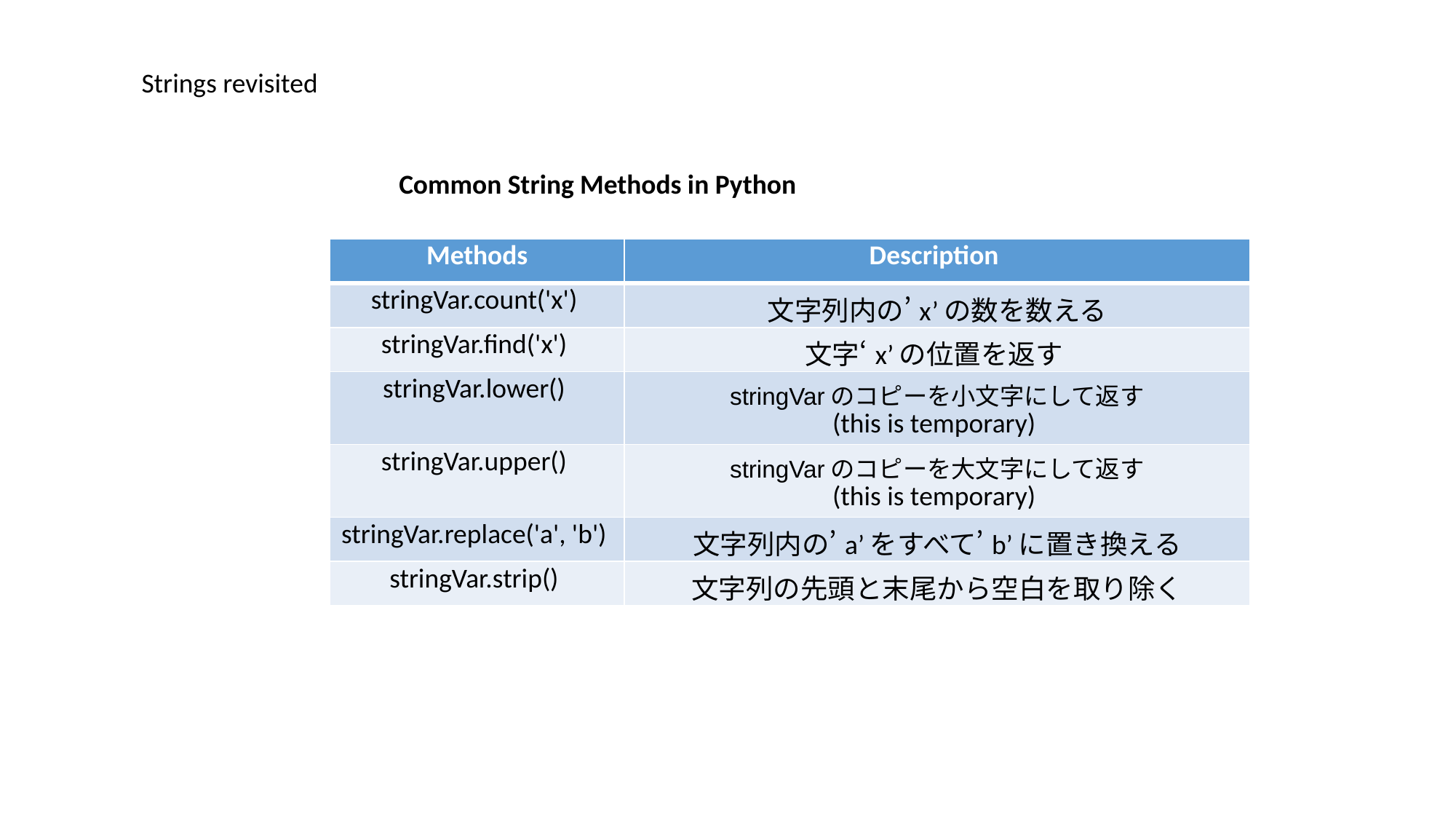

Strings revisited
Common String Methods in Python
| Methods | Description |
| --- | --- |
| stringVar.count('x') | 文字列内の’x’の数を数える |
| stringVar.find('x') | 文字‘x’の位置を返す |
| stringVar.lower() | stringVarのコピーを小文字にして返す (this is temporary) |
| stringVar.upper() | stringVarのコピーを大文字にして返す (this is temporary) |
| stringVar.replace('a', 'b') | 文字列内の’a’をすべて’b’に置き換える |
| stringVar.strip() | 文字列の先頭と末尾から空白を取り除く |